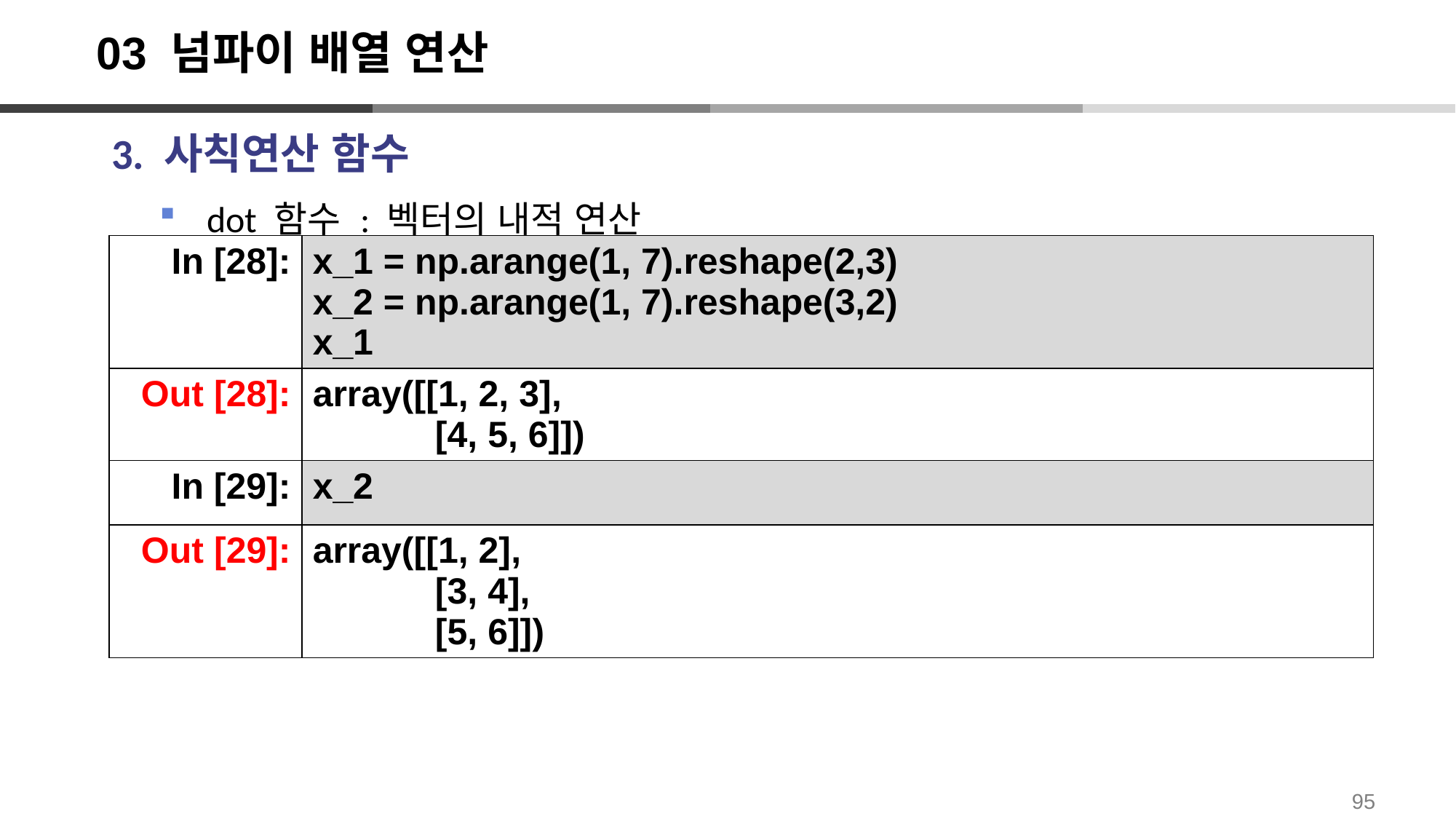

# 03 넘파이 배열 연산
3. 사칙연산 함수
dot 함수 : 벡터의 내적 연산

| In [28]: | x\_1 = np.arange(1, 7).reshape(2,3) x\_2 = np.arange(1, 7).reshape(3,2) x\_1 |
| --- | --- |
| Out [28]: | array([[1, 2, 3], [4, 5, 6]]) |
| In [29]: | x\_2 |
| Out [29]: | array([[1, 2], [3, 4], [5, 6]]) |